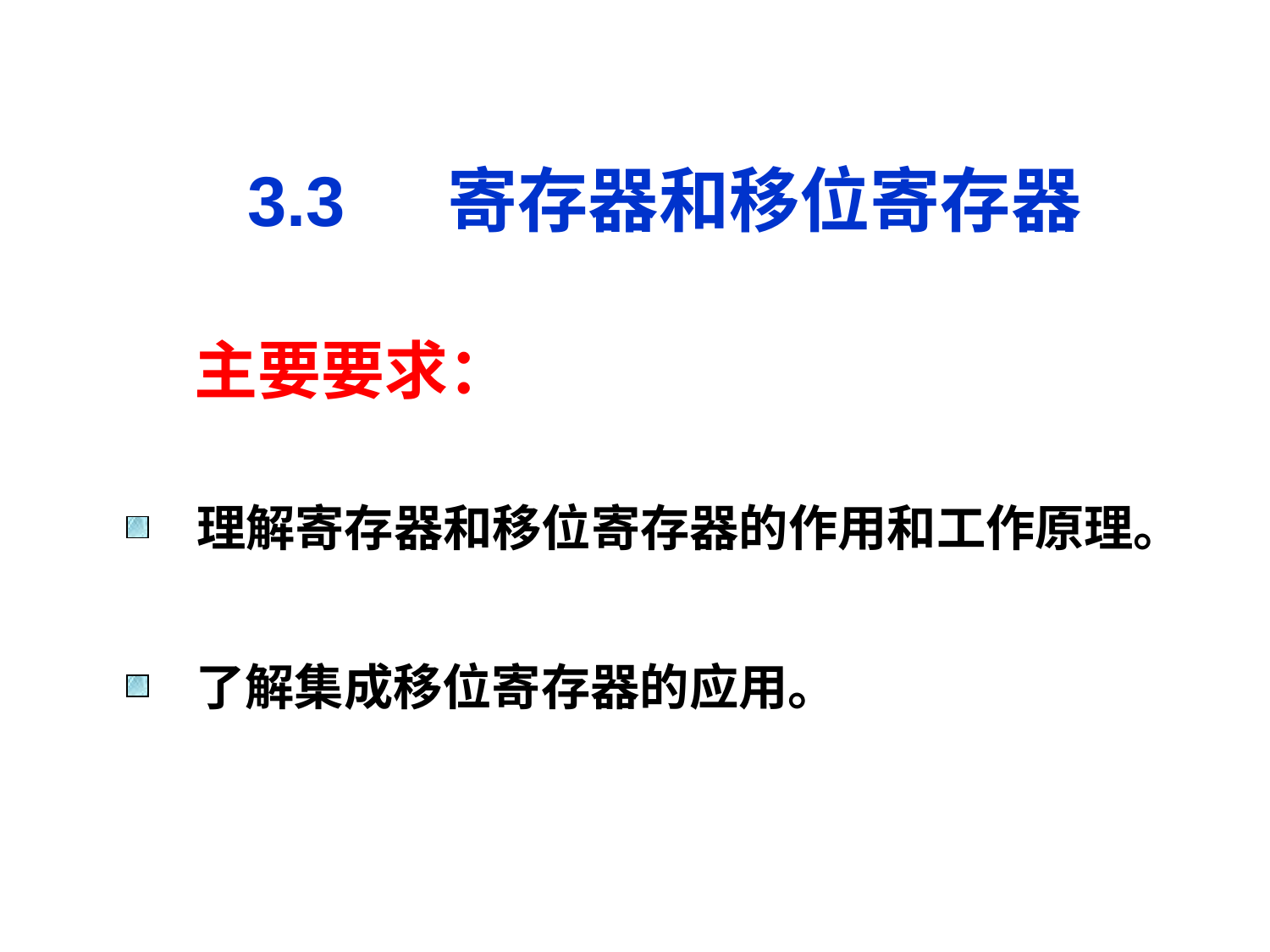

3.3  寄存器和移位寄存器
主要要求：
理解寄存器和移位寄存器的作用和工作原理。

了解集成移位寄存器的应用。